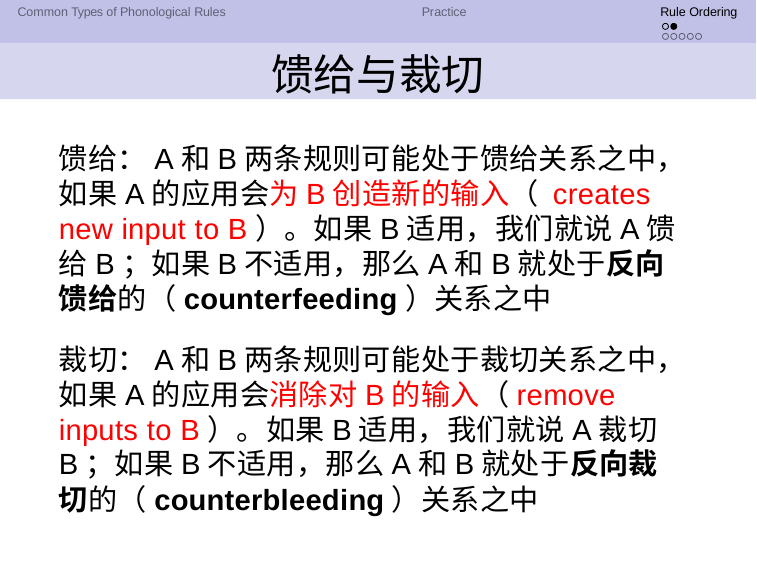

Common Types of Phonological Rules
Practice
Rule Ordering

馈给与裁切
馈给：A和B两条规则可能处于馈给关系之中，如果A的应用会为B创造新的输入（ creates new input to B）。如果B适用，我们就说A馈给B；如果B不适用，那么A和B就处于反向馈给的（counterfeeding）关系之中
裁切：A和B两条规则可能处于裁切关系之中，如果A的应用会消除对B的输入（remove inputs to B）。如果B适用，我们就说A裁切B；如果B不适用，那么A和B就处于反向裁切的（counterbleeding）关系之中